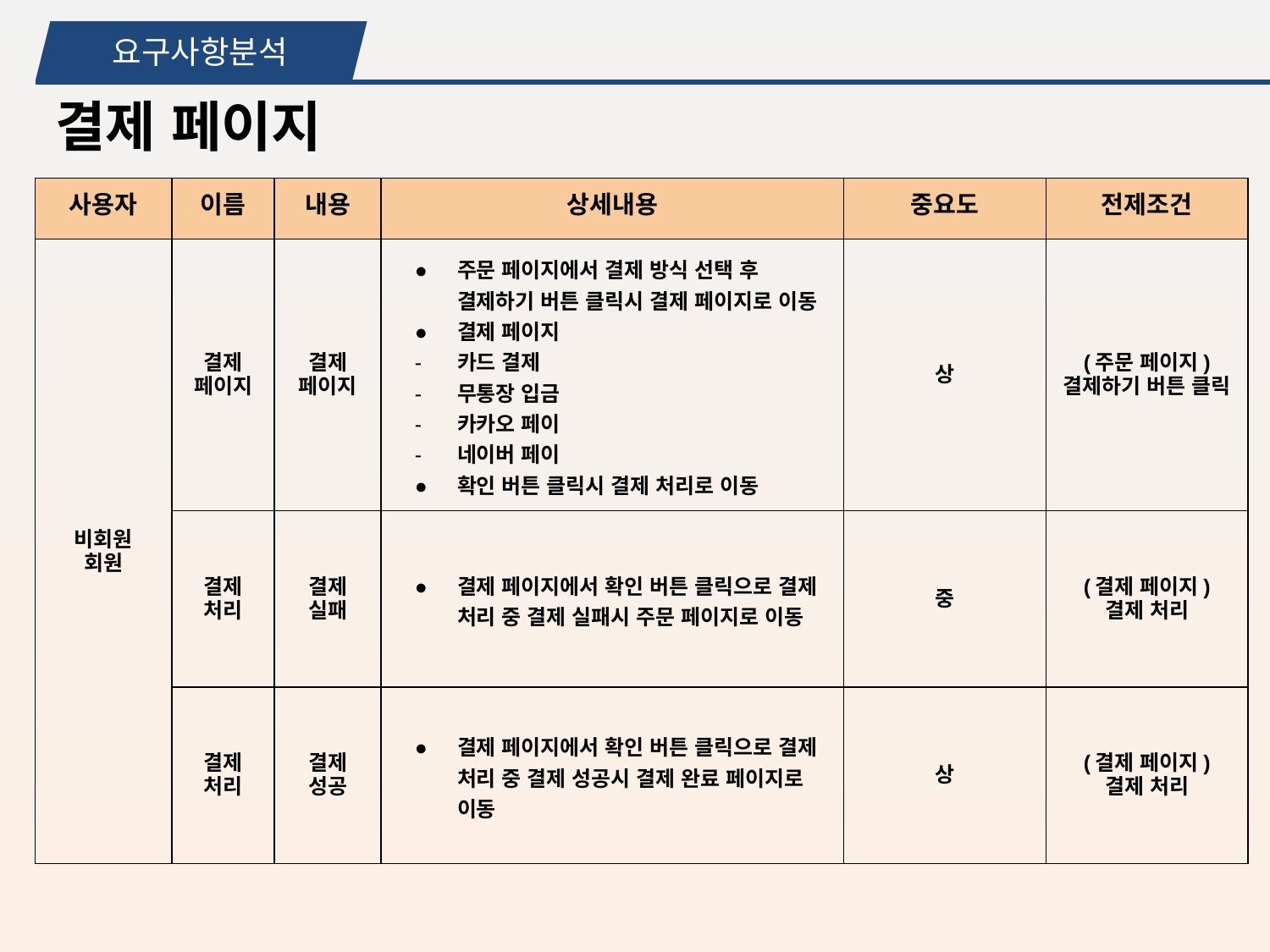

요구사항분석

결제 페이지
| 사용자 | 이름 | 내용 | 상세내용 | 중요도 | 전제조건 |
| --- | --- | --- | --- | --- | --- |
| 비회원 회원 | 결제 페이지 | 결제 페이지 | 주문 페이지에서 결제 방식 선택 후 결제하기 버튼 클릭시 결제 페이지로 이동 결제 페이지 카드 결제 무통장 입금 카카오 페이 네이버 페이 확인 버튼 클릭시 결제 처리로 이동 | 상 | (주문 페이지) 결제하기 버튼 클릭 |
|  | 결제 처리 | 결제 실패 | 결제 페이지에서 확인 버튼 클릭으로 결제 처리 중 결제 실패시 주문 페이지로 이동 | 중 | (결제 페이지) 결제 처리 |
|  | 결제 처리 | 결제 성공 | 결제 페이지에서 확인 버튼 클릭으로 결제 처리 중 결제 성공시 결제 완료 페이지로 이동 | 상 | (결제 페이지) 결제 처리 |